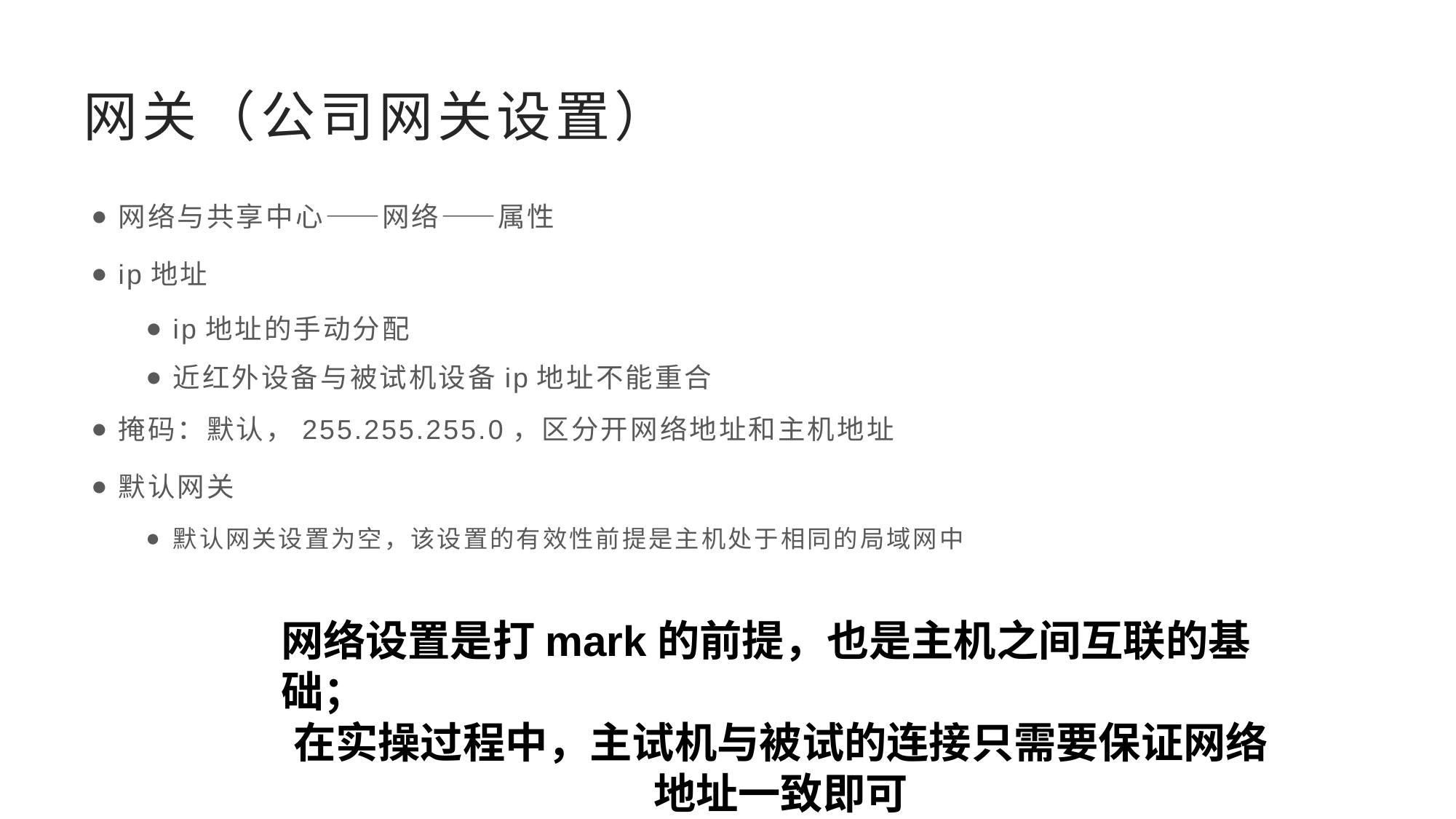

# 网关（公司网关设置）
网络与共享中心——网络——属性
ip地址
ip地址的手动分配
近红外设备与被试机设备ip地址不能重合
掩码：默认，255.255.255.0，区分开网络地址和主机地址
默认网关
默认网关设置为空，该设置的有效性前提是主机处于相同的局域网中
网络设置是打mark的前提，也是主机之间互联的基础；
在实操过程中，主试机与被试的连接只需要保证网络地址一致即可